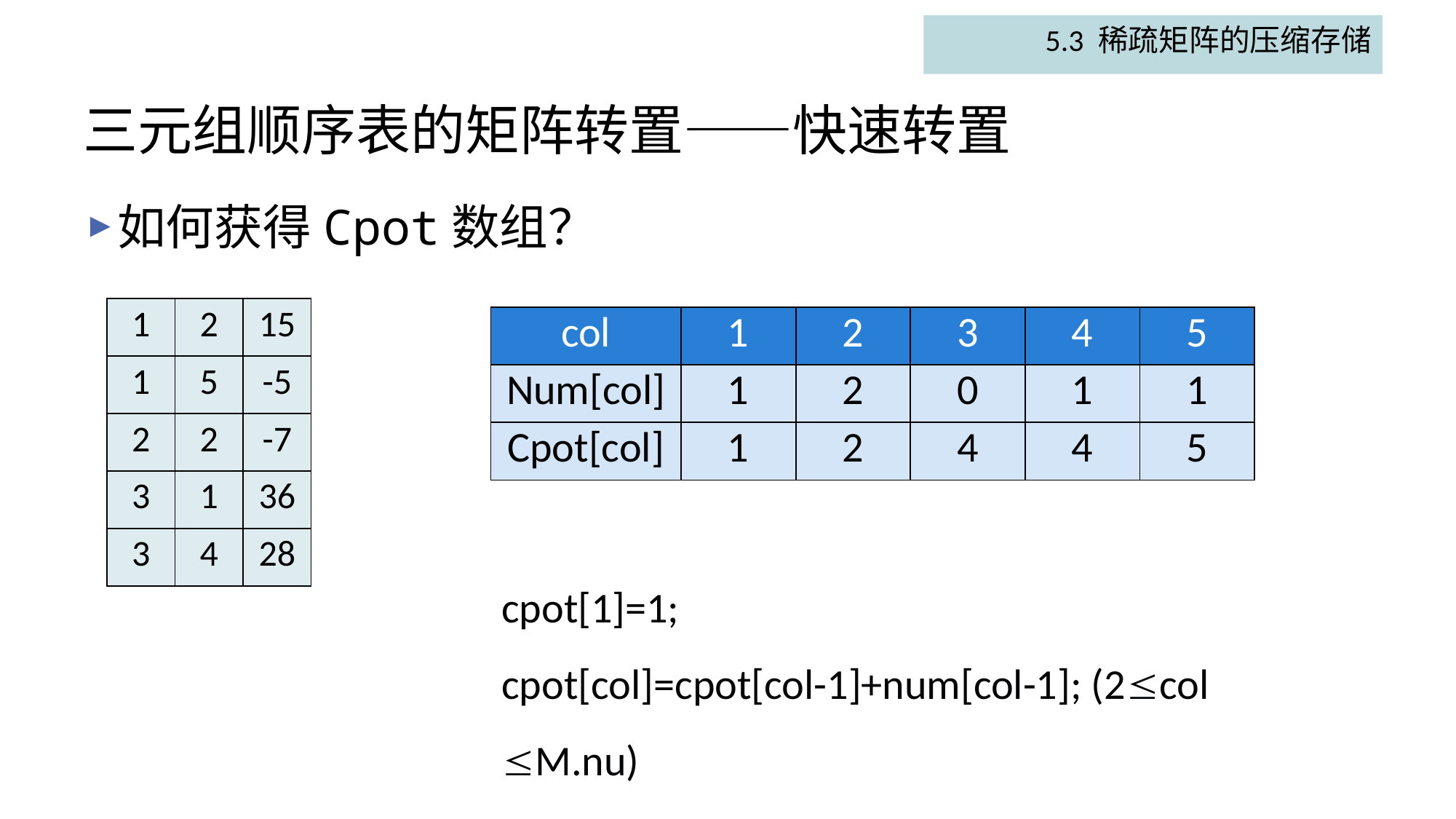

5.3 稀疏矩阵的压缩存储

# 三元组顺序表的矩阵转置——快速转置
如何获得Cpot数组？
| 1 | 2 | 15 |
| --- | --- | --- |
| 1 | 5 | -5 |
| 2 | 2 | -7 |
| 3 | 1 | 36 |
| 3 | 4 | 28 |
| col | 1 | 2 | 3 | 4 | 5 |
| --- | --- | --- | --- | --- | --- |
| Num[col] | 1 | 2 | 0 | 1 | 1 |
| Cpot[col] | 1 | 2 | 4 | 4 | 5 |
cpot[1]=1;
cpot[col]=cpot[col-1]+num[col-1]; (2≤col ≤M.nu)